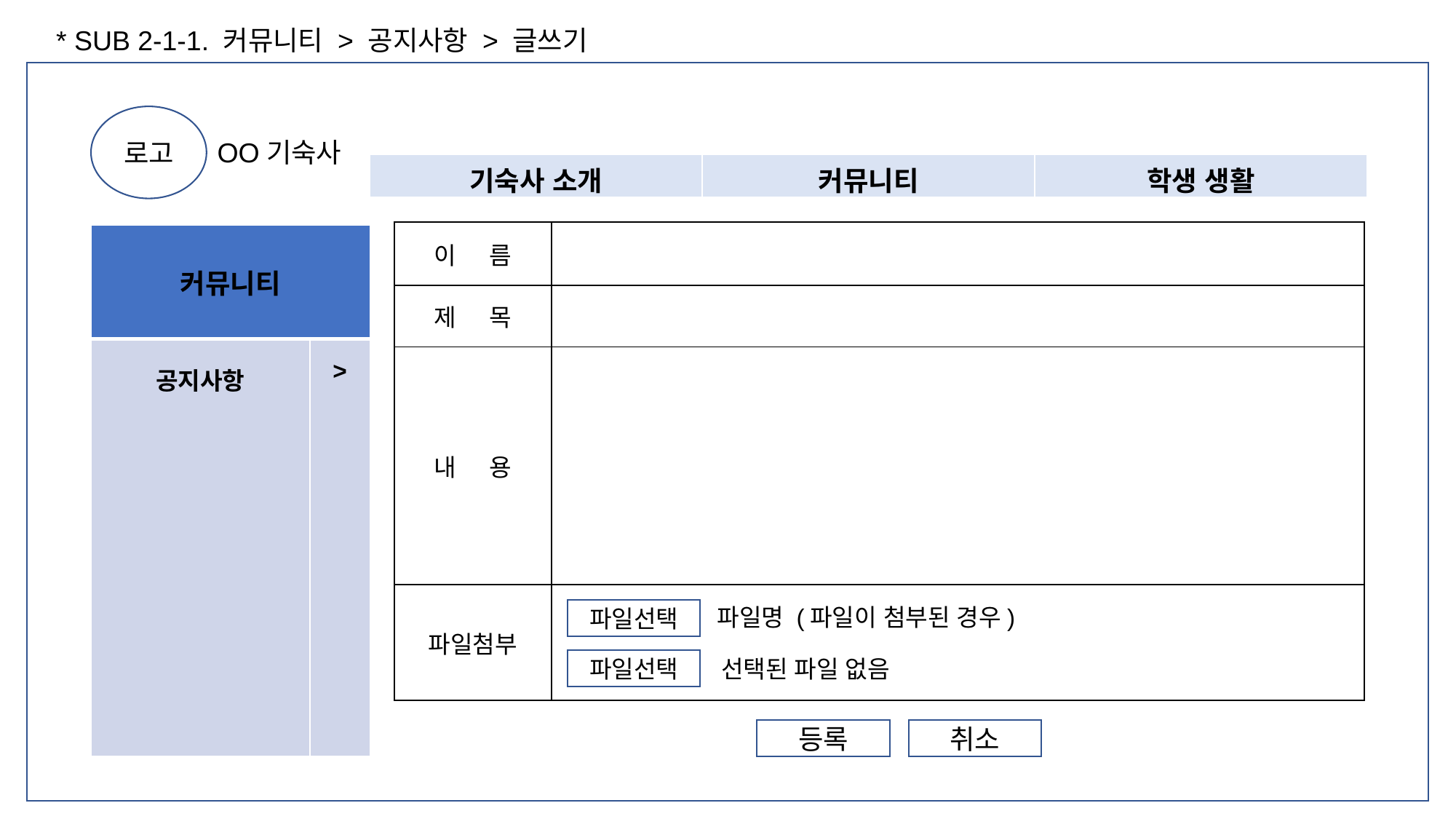

* SUB 2-1-1. 커뮤니티 > 공지사항 > 글쓰기

로고
OO기숙사
| 기숙사 소개 | 커뮤니티 | 학생 생활 |
| --- | --- | --- |
| 이 름 |  |
| --- | --- |
| 제 목 |  |
| 내 용 |  |
| 파일첨부 |  |
| 커뮤니티 |  |
| --- | --- |
| 공지사항 | > |
파일명 (파일이 첨부된 경우)
파일선택
선택된 파일 없음
파일선택
등록
취소